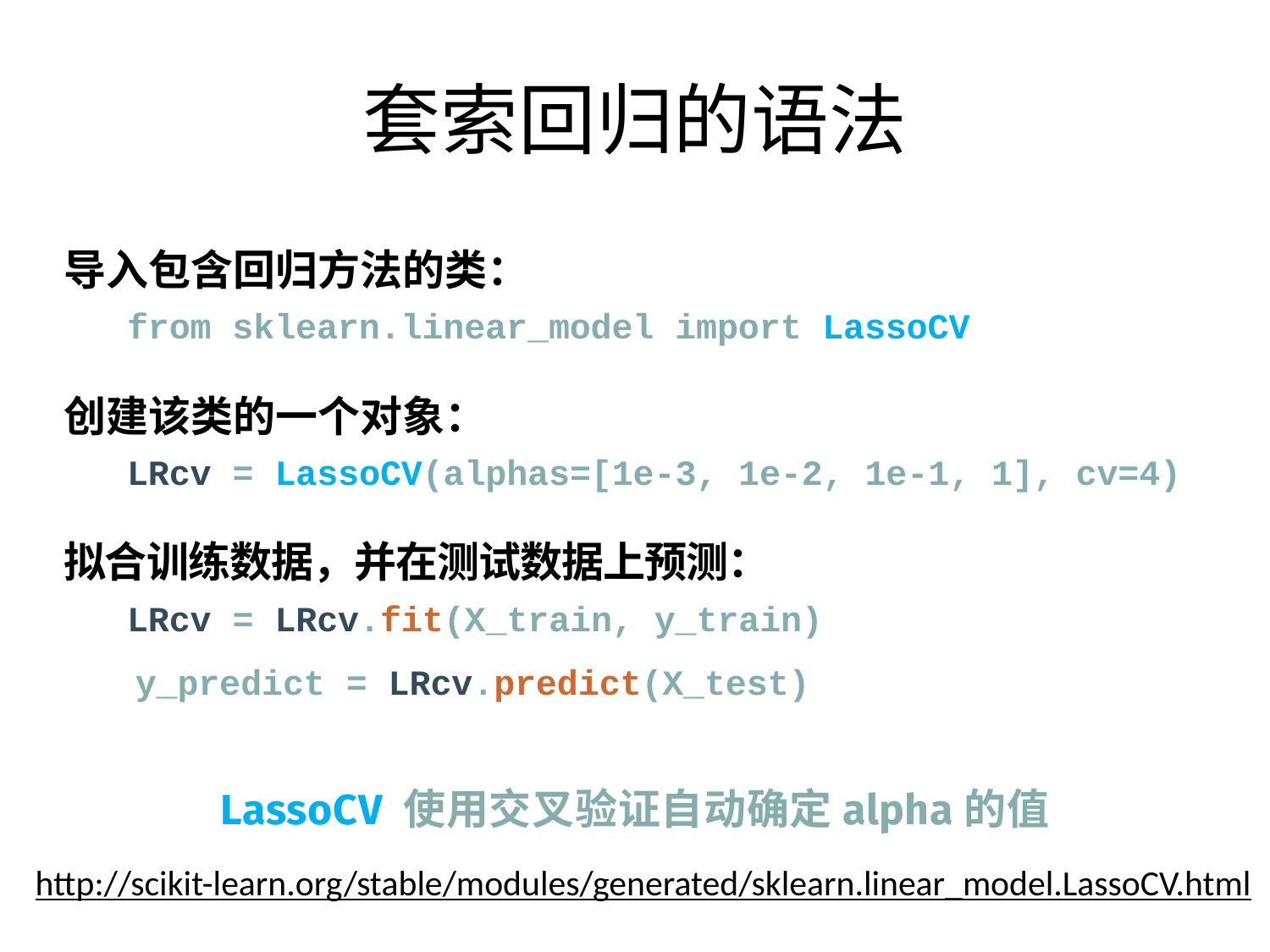

# 套索回归的语法
导入包含回归方法的类：
from sklearn.linear_model import LassoCV

创建该类的一个对象：
LRcv = LassoCV(alphas=[1e-3, 1e-2, 1e-1, 1], cv=4)

拟合训练数据，并在测试数据上预测：
LRcv = LRcv.fit(X_train, y_train)
  y_predict = LRcv.predict(X_test)
LassoCV 使用交叉验证自动确定alpha的值
http://scikit-learn.org/stable/modules/generated/sklearn.linear_model.LassoCV.html